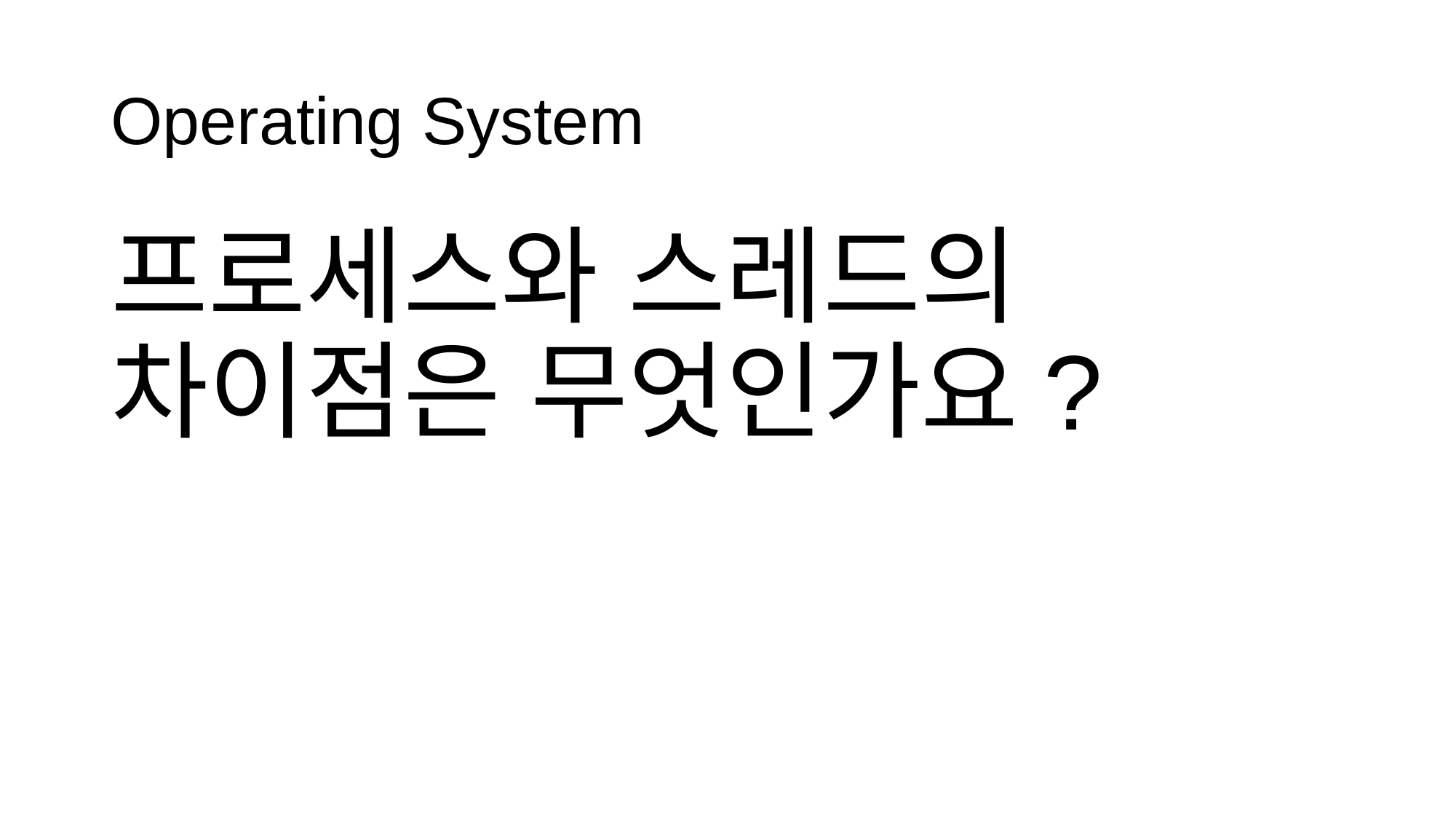

# Operating System
프로세스와 스레드의 차이점은 무엇인가요?